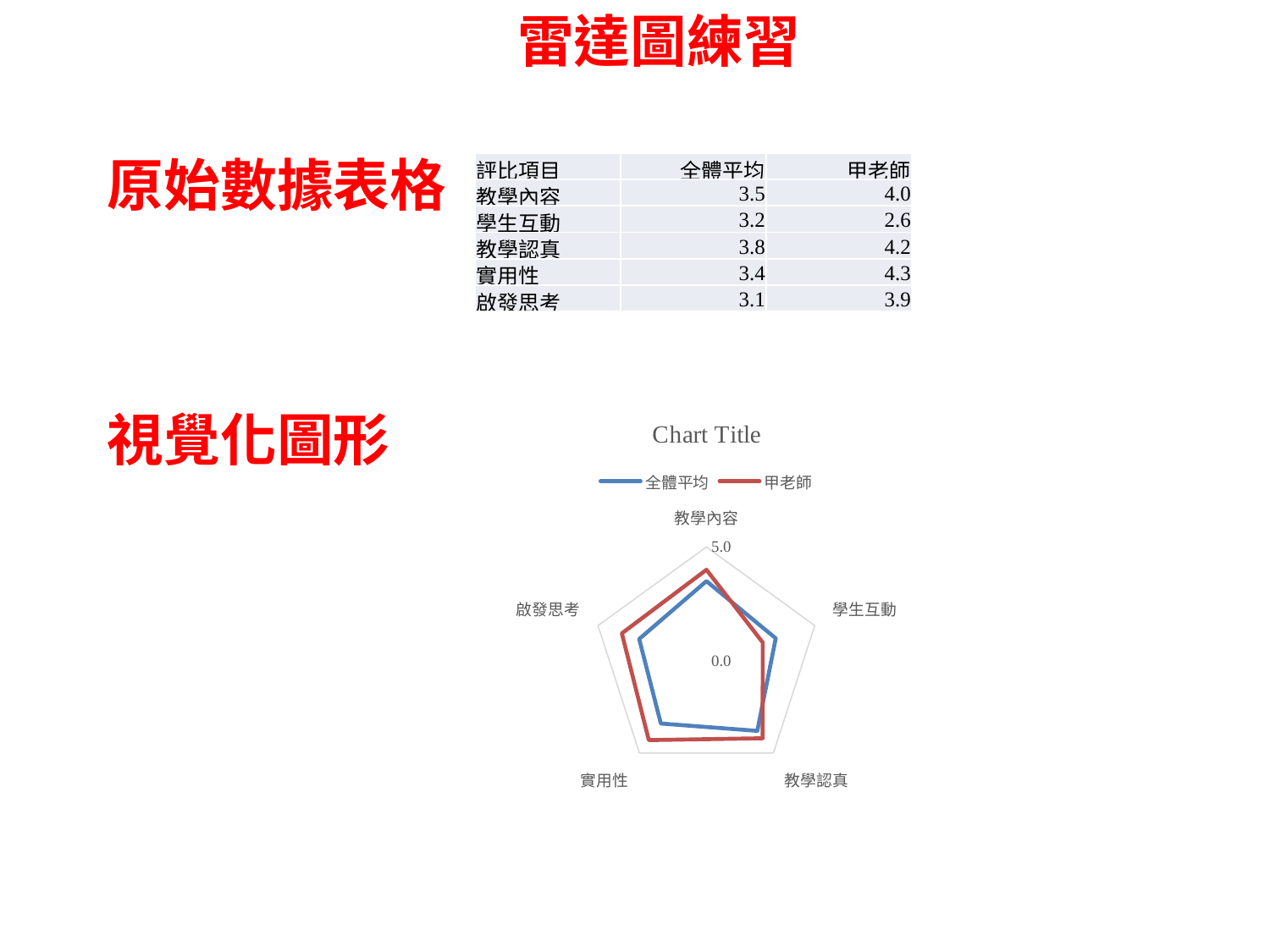

雷達圖練習
原始數據表格
| 評比項目 | 全體平均 | 甲老師 |
| --- | --- | --- |
| 教學內容 | 3.5 | 4.0 |
| 學生互動 | 3.2 | 2.6 |
| 教學認真 | 3.8 | 4.2 |
| 實用性 | 3.4 | 4.3 |
| 啟發思考 | 3.1 | 3.9 |

### Chart:

| Category | 全體平均 | 甲老師 |
|---|---|---|
| 教學內容 | 3.5 | 4.0 |
| 學生互動 | 3.2 | 2.6 |
| 教學認真 | 3.8 | 4.2 |
| 實用性 | 3.4 | 4.3 |
| 啟發思考 | 3.1 | 3.9 |
視覺化圖形